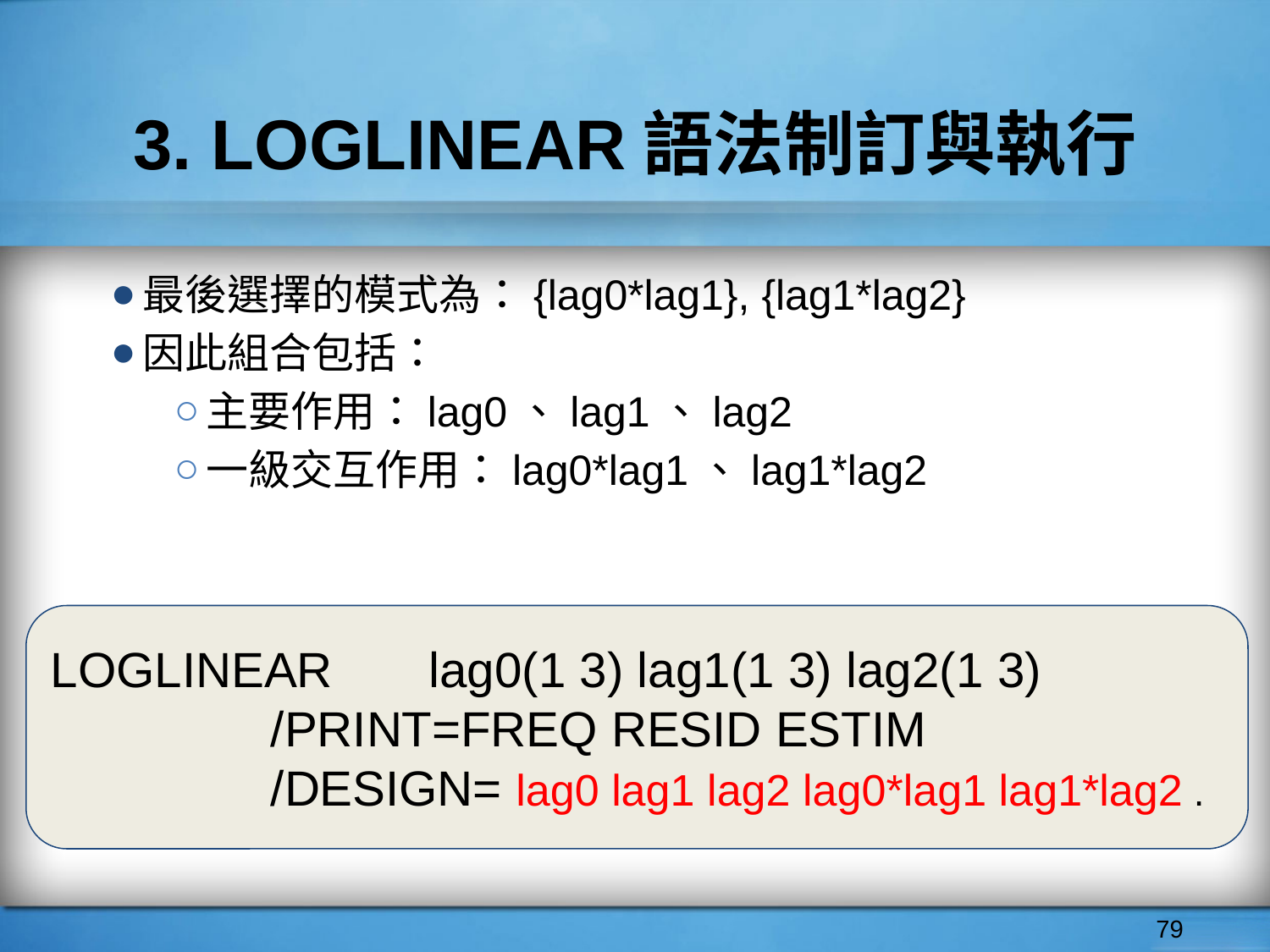

# 3. LOGLINEAR語法制訂與執行
最後選擇的模式為：{lag0*lag1}, {lag1*lag2}
因此組合包括：
主要作用：lag0、lag1、lag2
一級交互作用：lag0*lag1、lag1*lag2
LOGLINEAR       lag0(1 3) lag1(1 3) lag2(1 3)
                /PRINT=FREQ RESID ESTIM
                /DESIGN= lag0 lag1 lag2 lag0*lag1 lag1*lag2 .
79